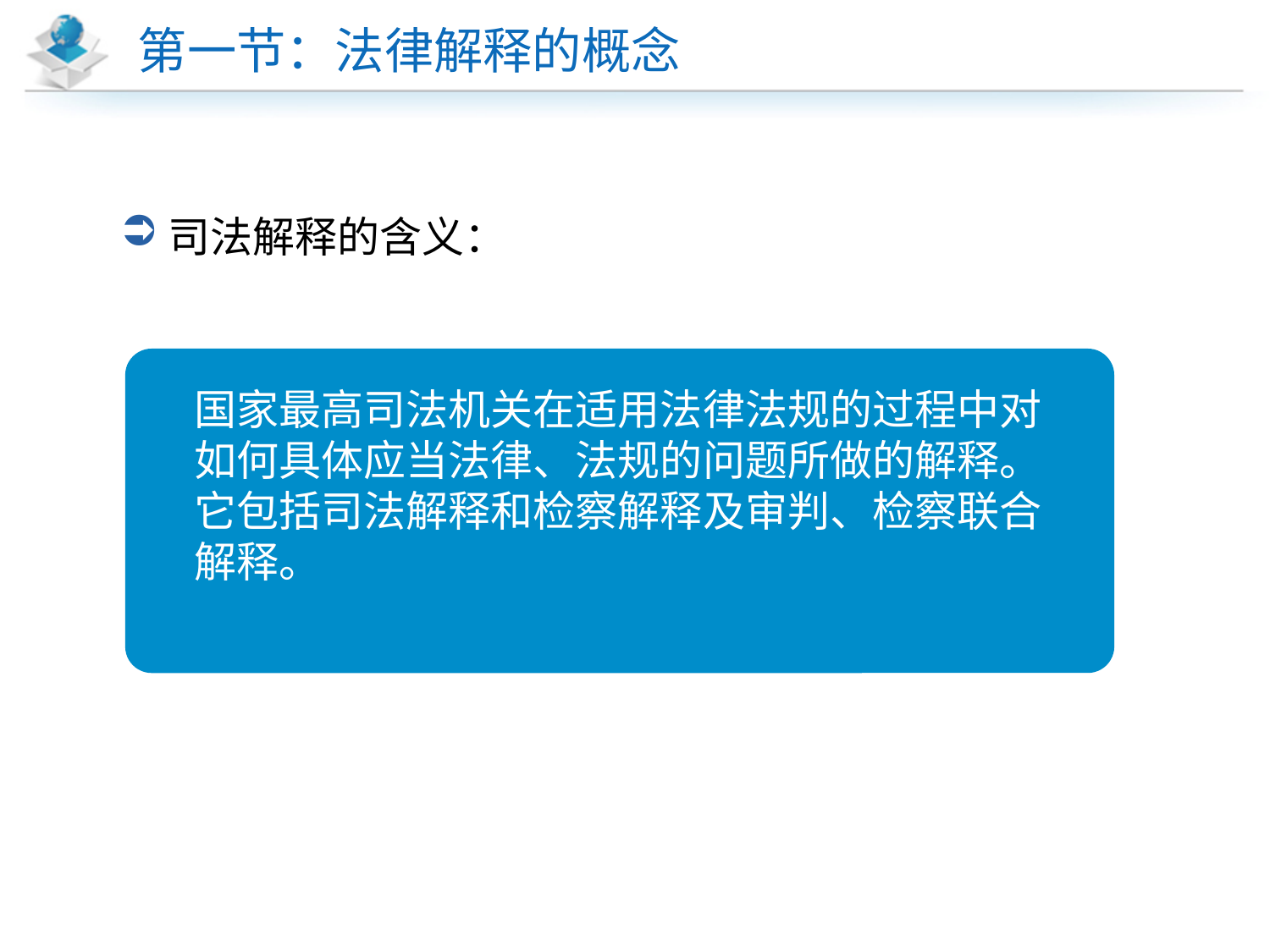

# 第一节：法律解释的概念
司法解释的含义：

国家最高司法机关在适用法律法规的过程中对如何具体应当法律、法规的问题所做的解释。它包括司法解释和检察解释及审判、检察联合解释。